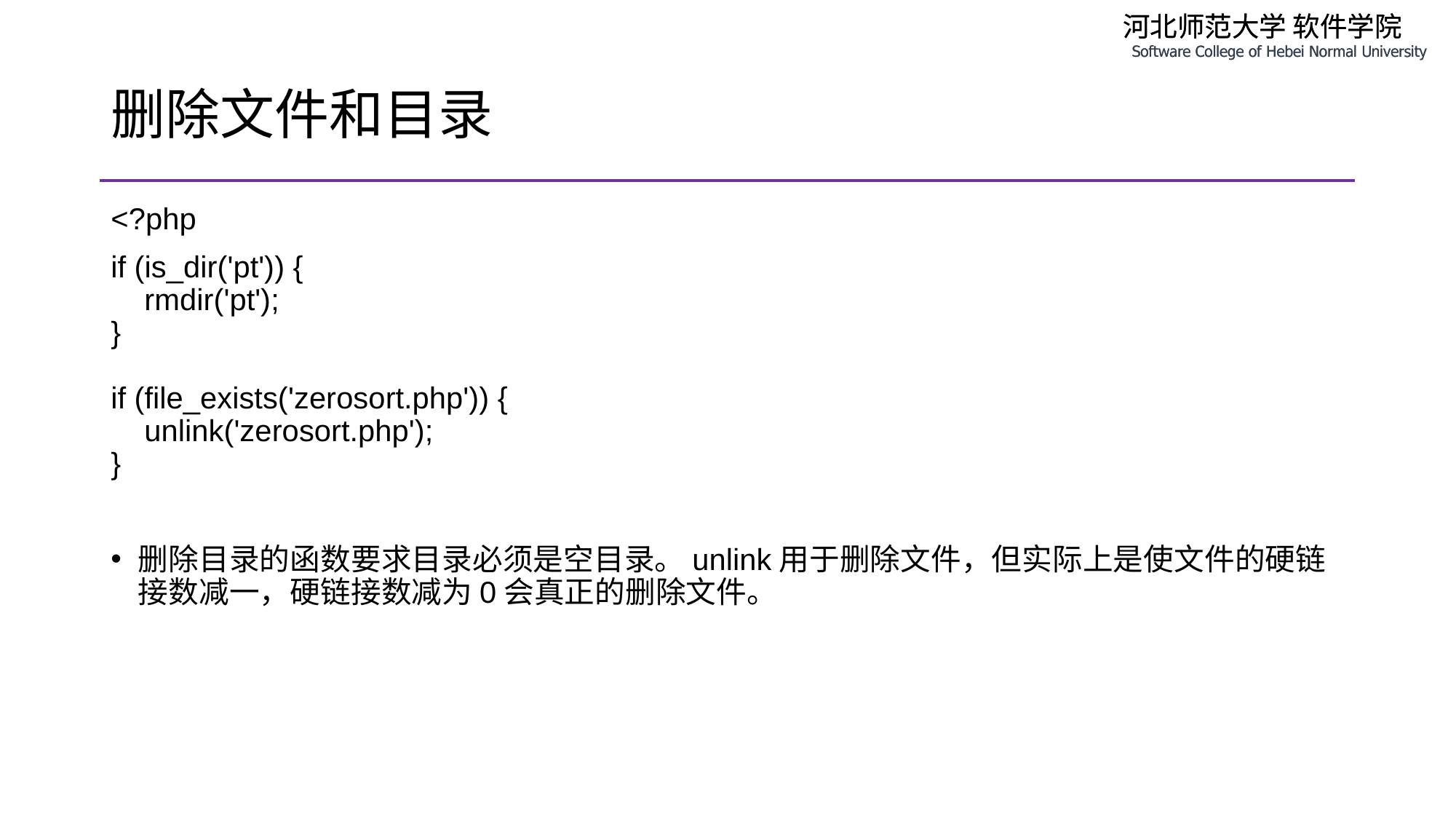

# 删除文件和目录
<?php
if (is_dir('pt')) {
    rmdir('pt');
}
if (file_exists('zerosort.php')) {
    unlink('zerosort.php');
}

删除目录的函数要求目录必须是空目录。unlink用于删除文件，但实际上是使文件的硬链接数减一，硬链接数减为0会真正的删除文件。